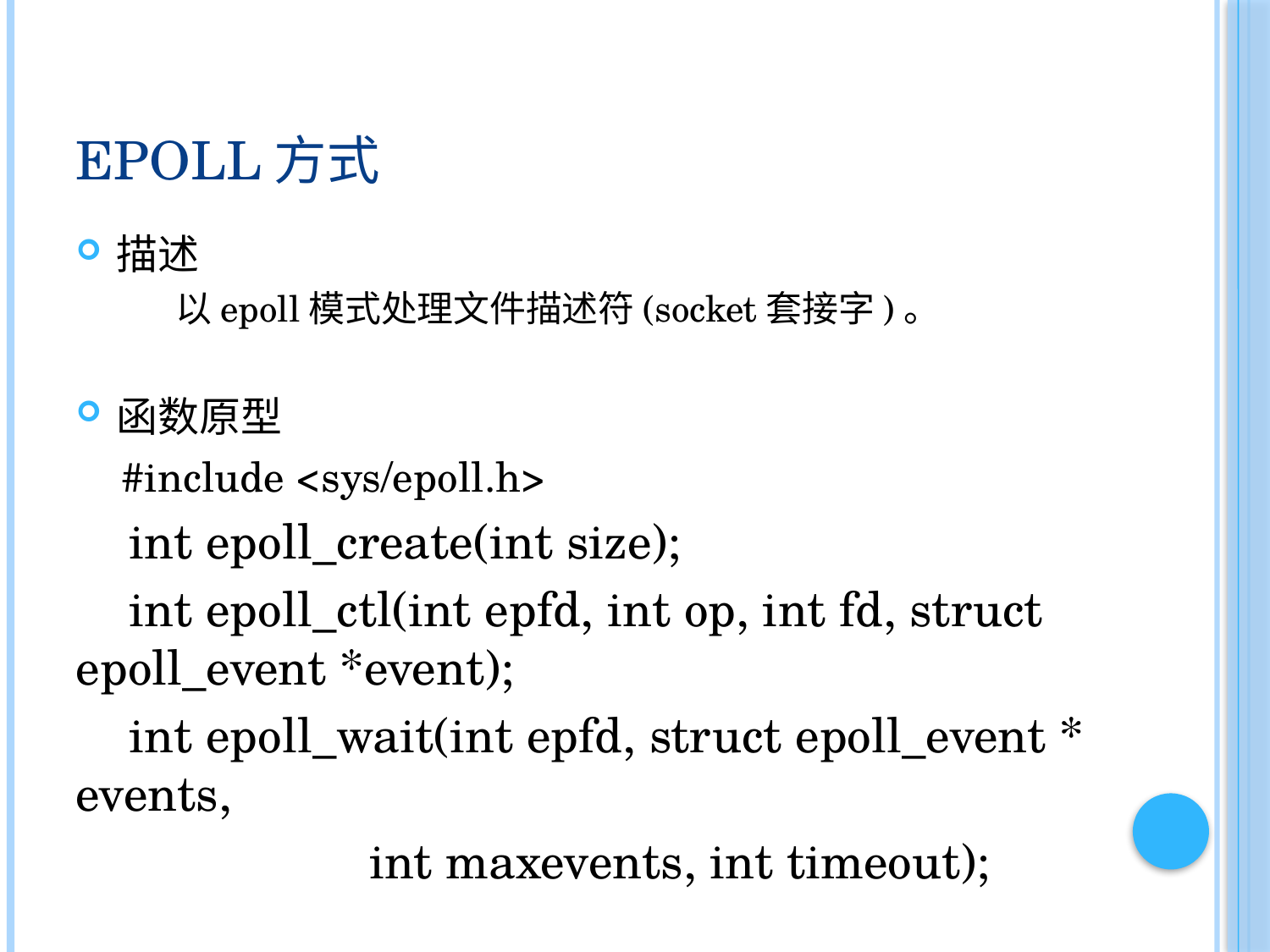

# epoll方式
描述
    以epoll模式处理文件描述符(socket套接字)。

函数原型
    #include <sys/epoll.h>
    int epoll_create(int size);
    int epoll_ctl(int epfd, int op, int fd, struct epoll_event *event);
    int epoll_wait(int epfd, struct epoll_event * events,
                      int maxevents, int timeout);